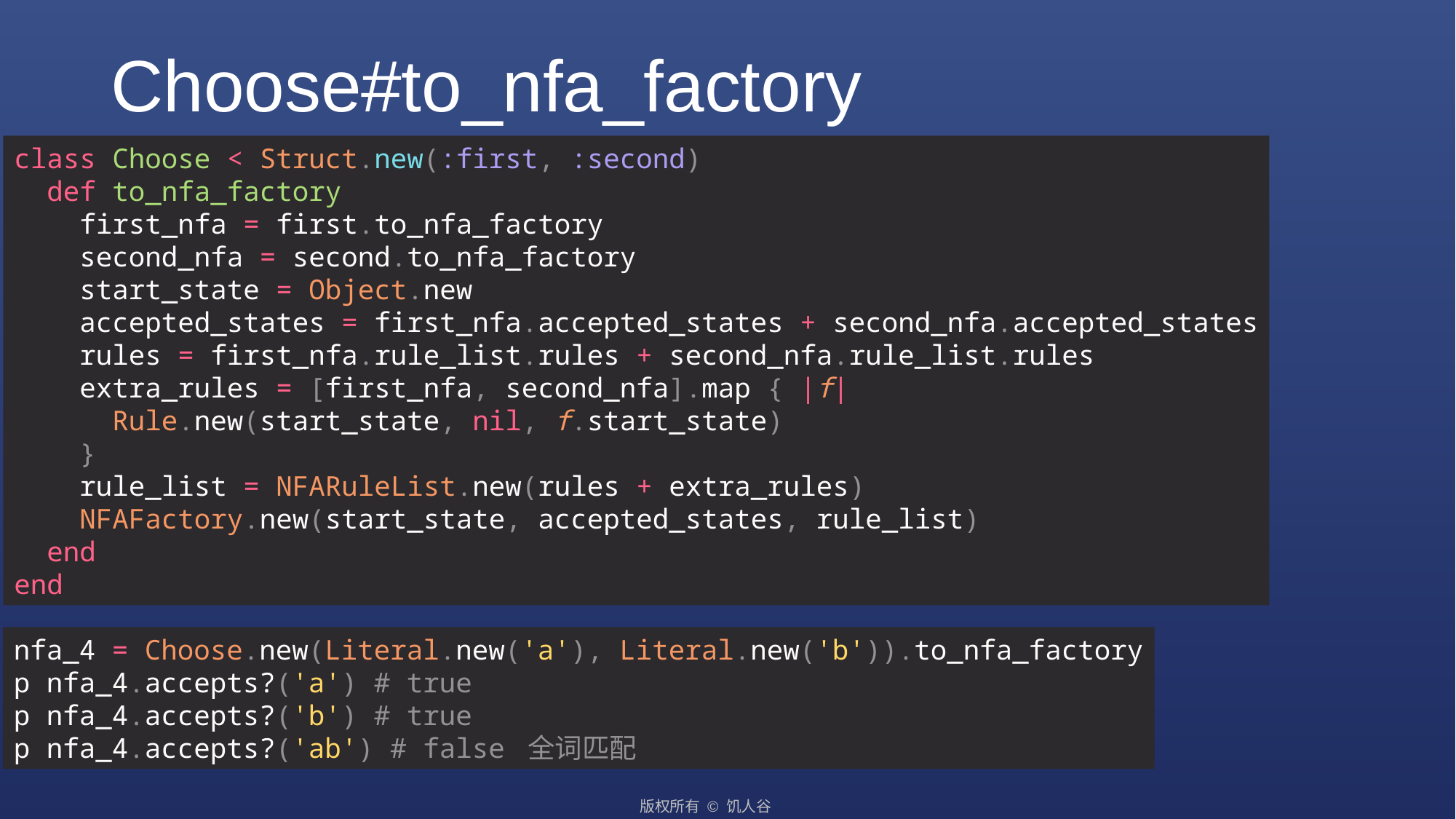

# Choose#to_nfa_factory
class Choose < Struct.new(:first, :second)
  def to_nfa_factory
    first_nfa = first.to_nfa_factory
    second_nfa = second.to_nfa_factory
    start_state = Object.new
    accepted_states = first_nfa.accepted_states + second_nfa.accepted_states
    rules = first_nfa.rule_list.rules + second_nfa.rule_list.rules
    extra_rules = [first_nfa, second_nfa].map { |f|
      Rule.new(start_state, nil, f.start_state)
    }
    rule_list = NFARuleList.new(rules + extra_rules)
    NFAFactory.new(start_state, accepted_states, rule_list)
  end
end
nfa_4 = Choose.new(Literal.new('a'), Literal.new('b')).to_nfa_factory
p nfa_4.accepts?('a') # true
p nfa_4.accepts?('b') # true
p nfa_4.accepts?('ab') # false 全词匹配